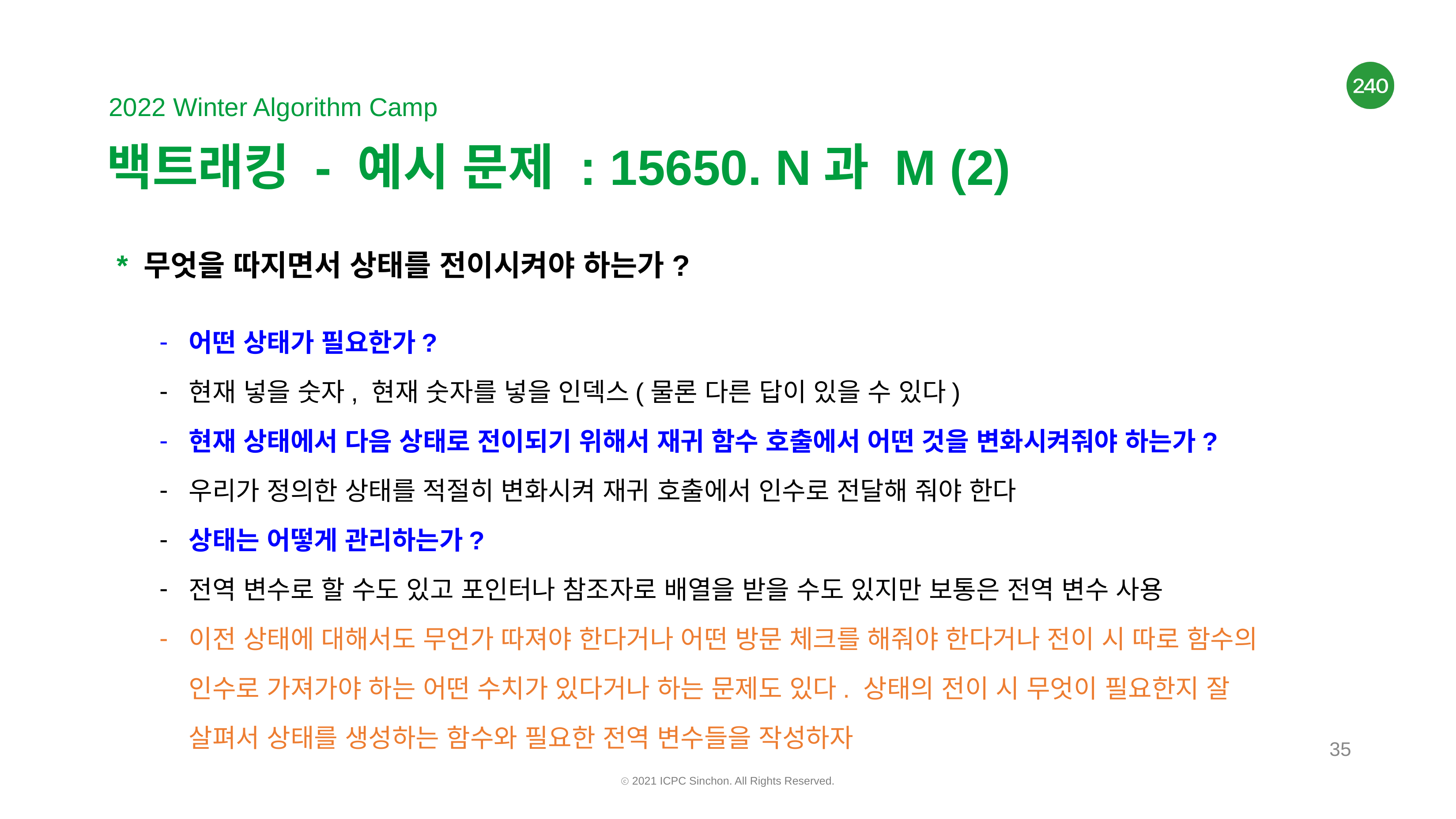

# 백트래킹 - 예시 문제 : 15650. N과 M (2)
* 무엇을 따지면서 상태를 전이시켜야 하는가?

어떤 상태가 필요한가?
현재 넣을 숫자, 현재 숫자를 넣을 인덱스(물론 다른 답이 있을 수 있다)
현재 상태에서 다음 상태로 전이되기 위해서 재귀 함수 호출에서 어떤 것을 변화시켜줘야 하는가?
우리가 정의한 상태를 적절히 변화시켜 재귀 호출에서 인수로 전달해 줘야 한다
상태는 어떻게 관리하는가?
전역 변수로 할 수도 있고 포인터나 참조자로 배열을 받을 수도 있지만 보통은 전역 변수 사용
이전 상태에 대해서도 무언가 따져야 한다거나 어떤 방문 체크를 해줘야 한다거나 전이 시 따로 함수의 인수로 가져가야 하는 어떤 수치가 있다거나 하는 문제도 있다. 상태의 전이 시 무엇이 필요한지 잘 살펴서 상태를 생성하는 함수와 필요한 전역 변수들을 작성하자
35
ⓒ 2021 ICPC Sinchon. All Rights Reserved.